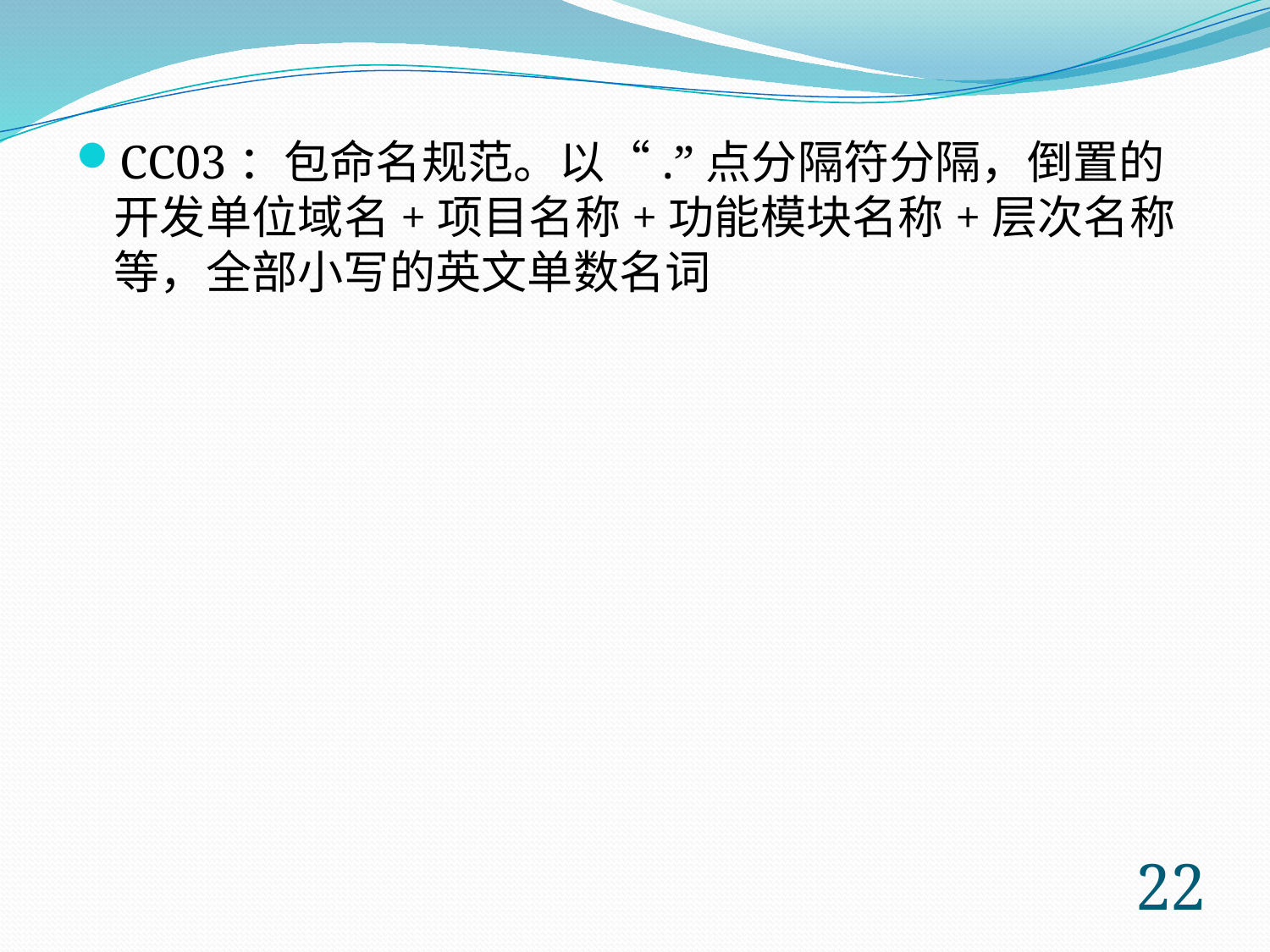

#
CC03：包命名规范。以“.”点分隔符分隔，倒置的开发单位域名+项目名称+功能模块名称+层次名称等，全部小写的英文单数名词

22